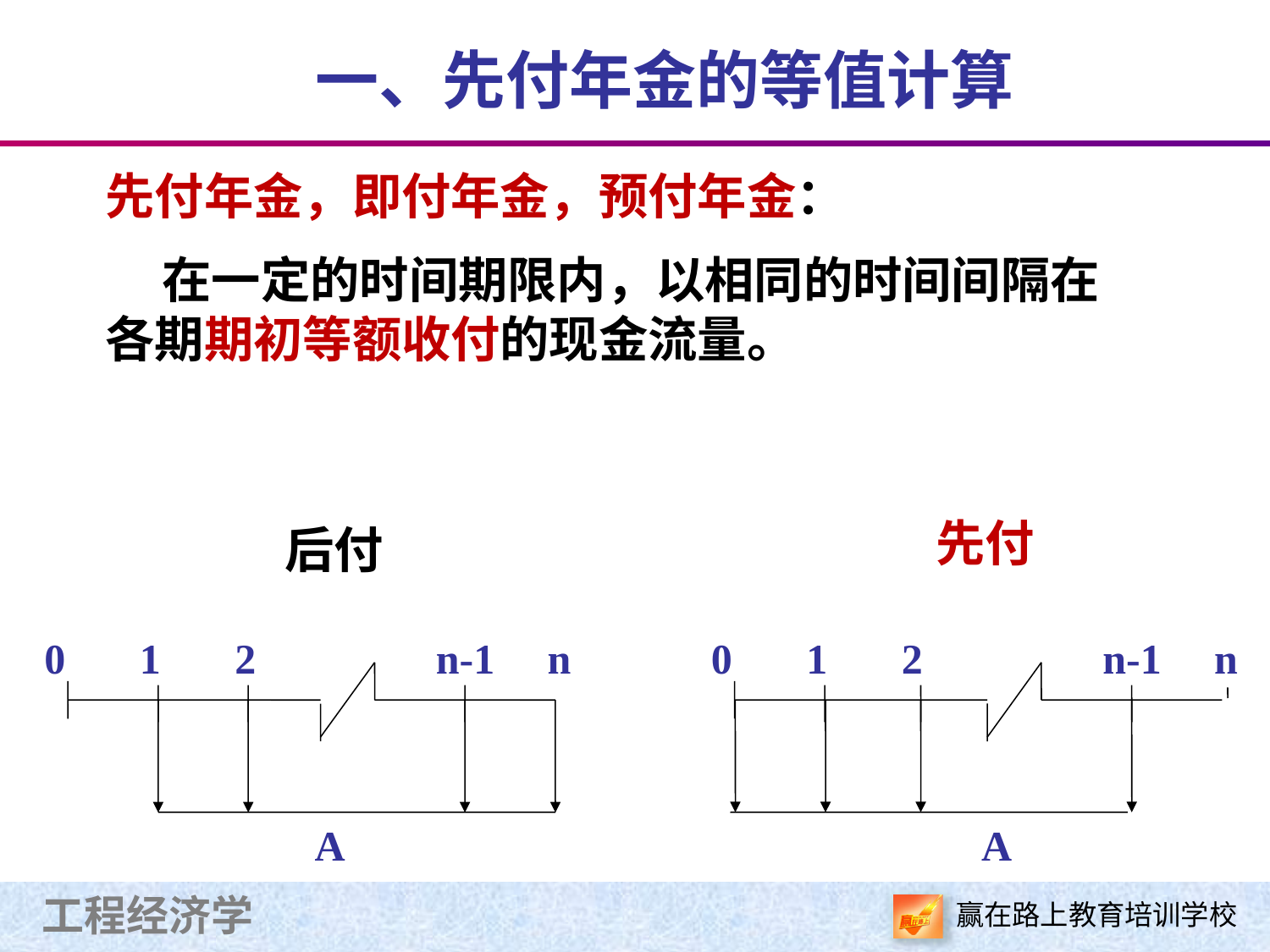

一、先付年金的等值计算
先付年金，即付年金，预付年金：
    在一定的时间期限内，以相同的时间间隔在各期期初等额收付的现金流量。
先付
后付
0       1       2                 n-1     n

A
0       1       2                 n-1     n

A